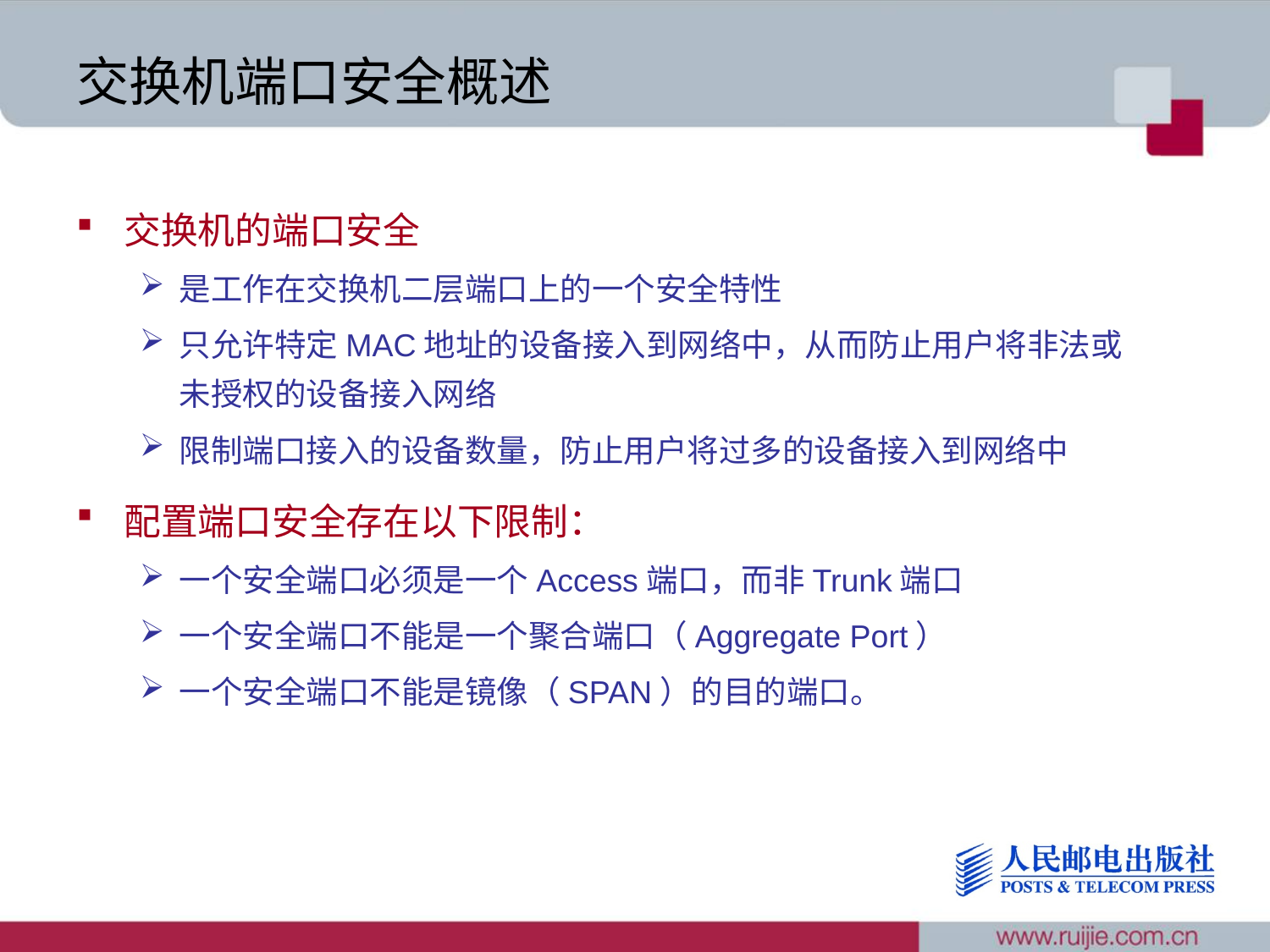

# 交换机端口安全概述
交换机的端口安全
是工作在交换机二层端口上的一个安全特性
只允许特定MAC地址的设备接入到网络中，从而防止用户将非法或未授权的设备接入网络
限制端口接入的设备数量，防止用户将过多的设备接入到网络中
配置端口安全存在以下限制：
一个安全端口必须是一个Access端口，而非Trunk端口
一个安全端口不能是一个聚合端口（Aggregate Port）
一个安全端口不能是镜像（SPAN）的目的端口。